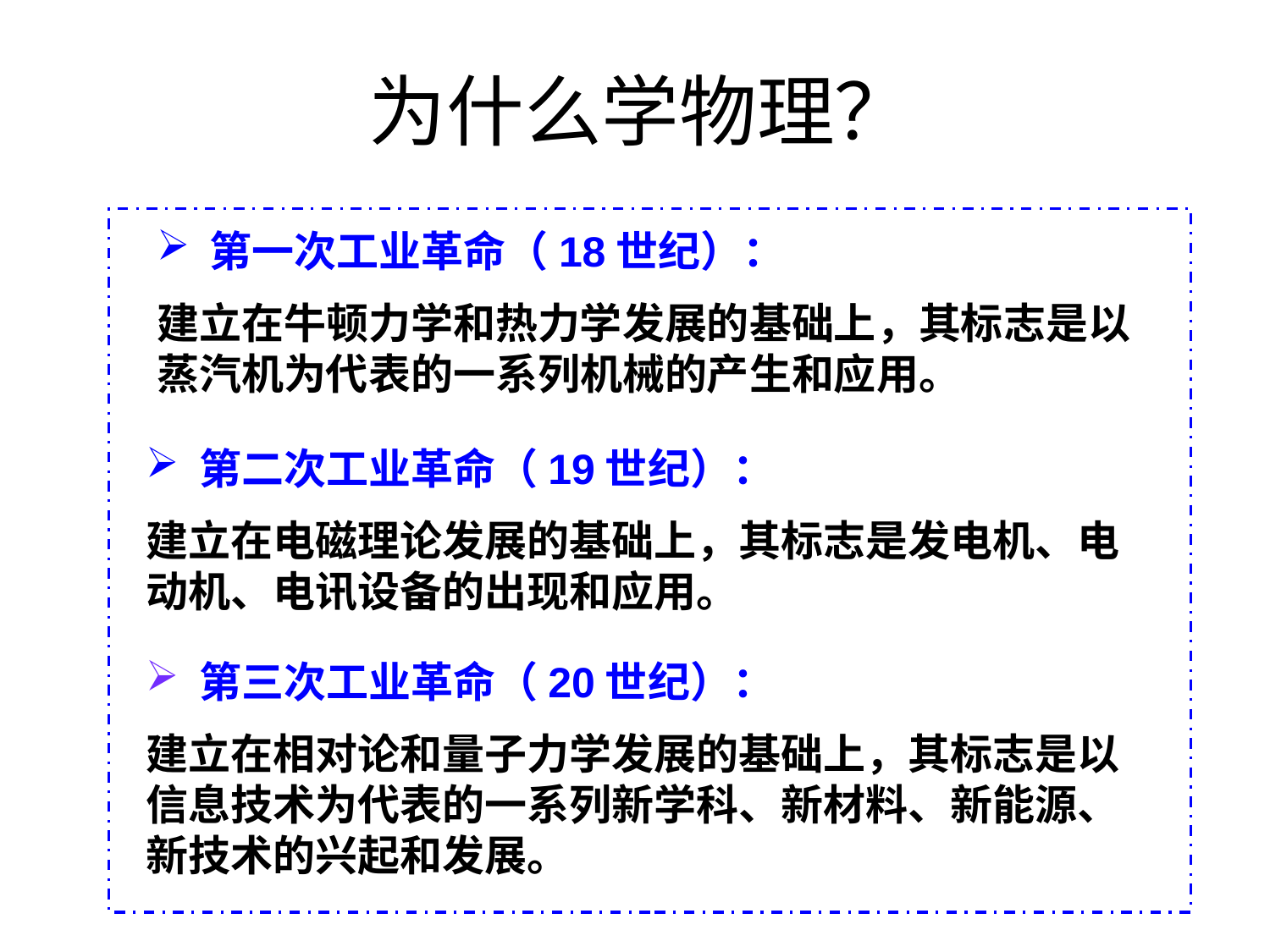

为什么学物理？

 第一次工业革命（18世纪）：
建立在牛顿力学和热力学发展的基础上，其标志是以蒸汽机为代表的一系列机械的产生和应用。
 第二次工业革命（19世纪）：
建立在电磁理论发展的基础上，其标志是发电机、电动机、电讯设备的出现和应用。
 第三次工业革命（20世纪）：
建立在相对论和量子力学发展的基础上，其标志是以信息技术为代表的一系列新学科、新材料、新能源、新技术的兴起和发展。